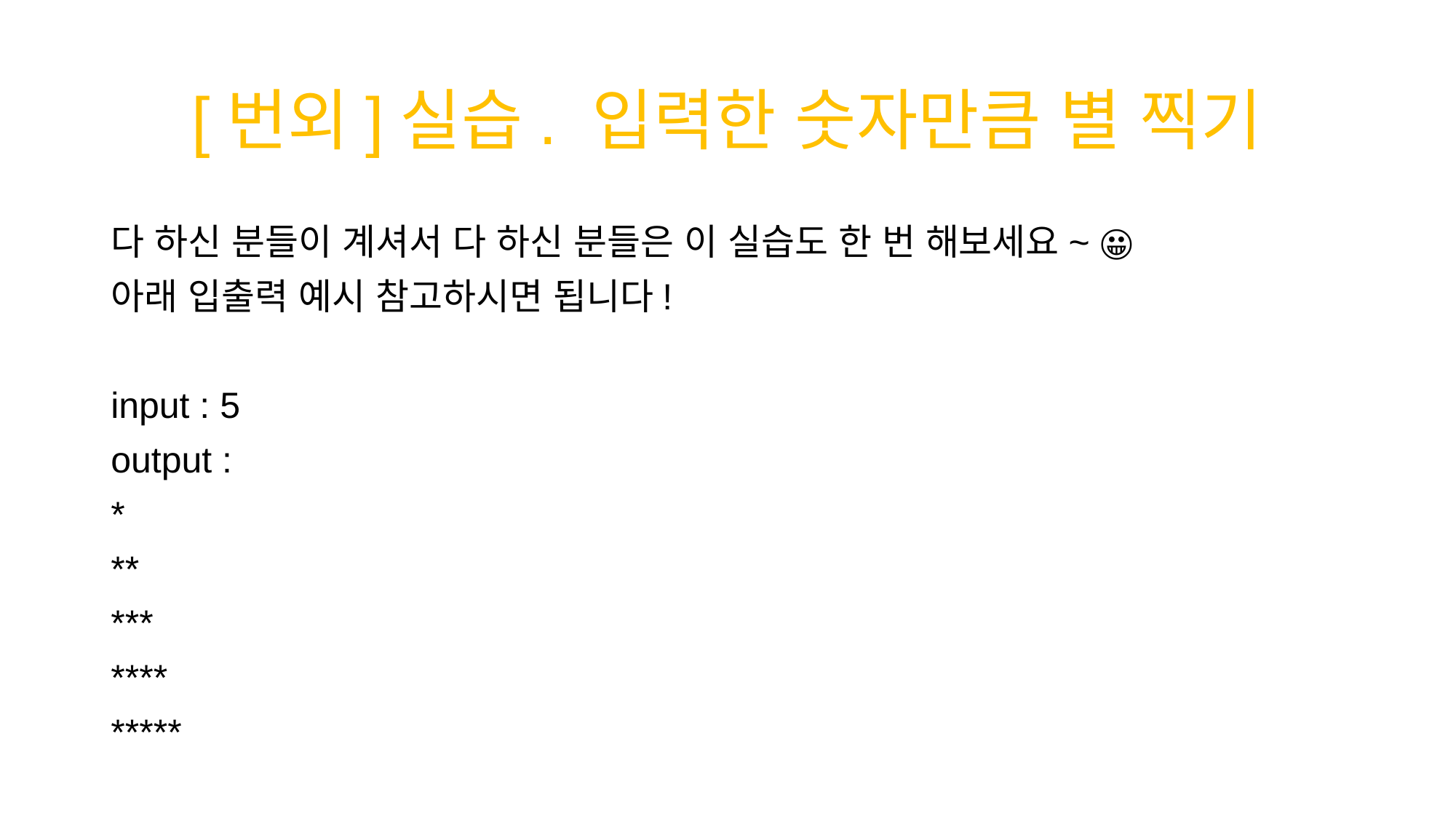

# [번외]실습. 입력한 숫자만큼 별 찍기
다 하신 분들이 계셔서 다 하신 분들은 이 실습도 한 번 해보세요~ 😀
아래 입출력 예시 참고하시면 됩니다!

input : 5
output :
*
**
***
****
*****